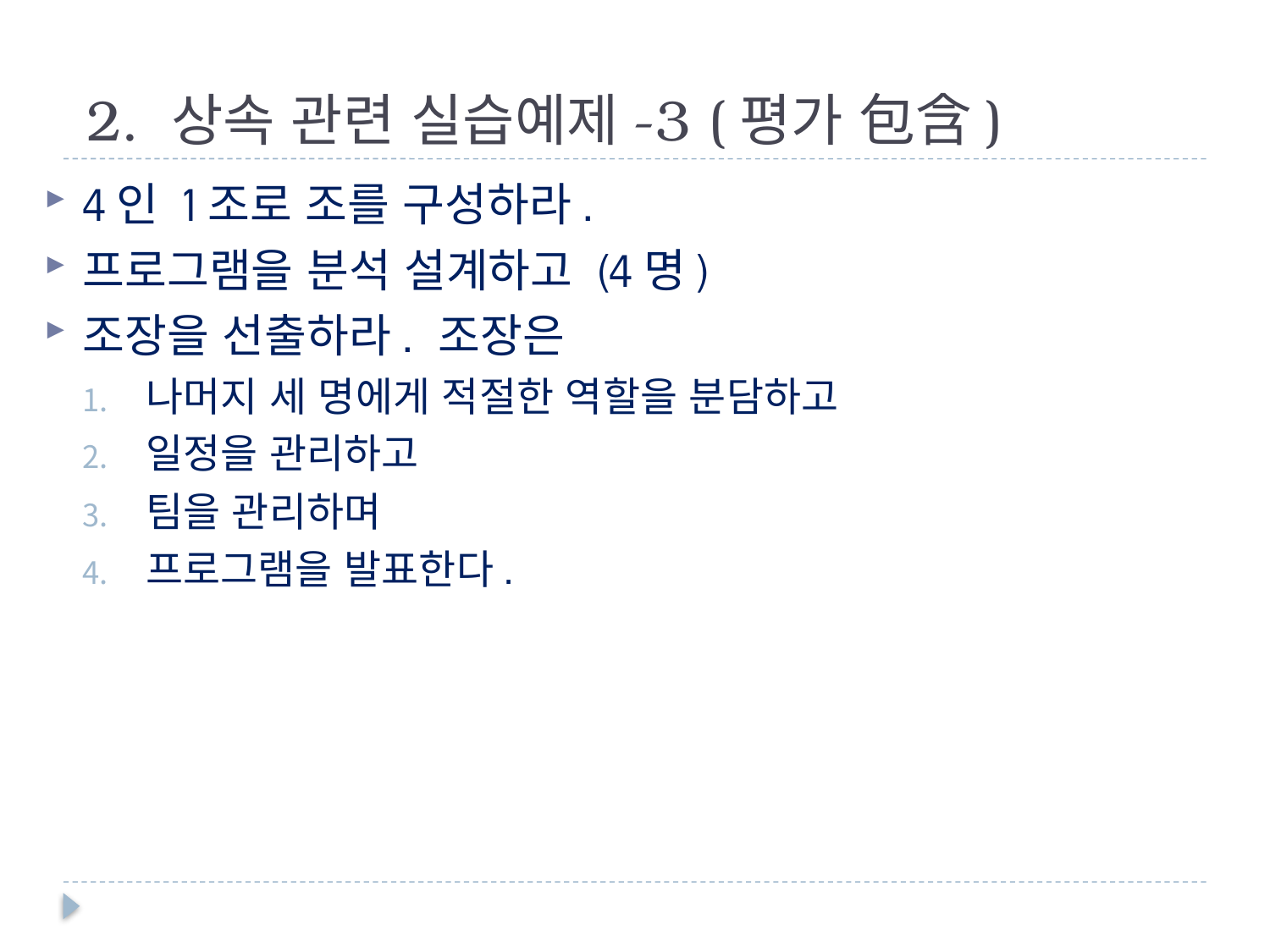

# 2. 상속 관련 실습예제-3 (평가 包含)
4인 1조로 조를 구성하라.
프로그램을 분석 설계하고 (4명)
조장을 선출하라. 조장은
나머지 세 명에게 적절한 역할을 분담하고
일정을 관리하고
팀을 관리하며
프로그램을 발표한다.